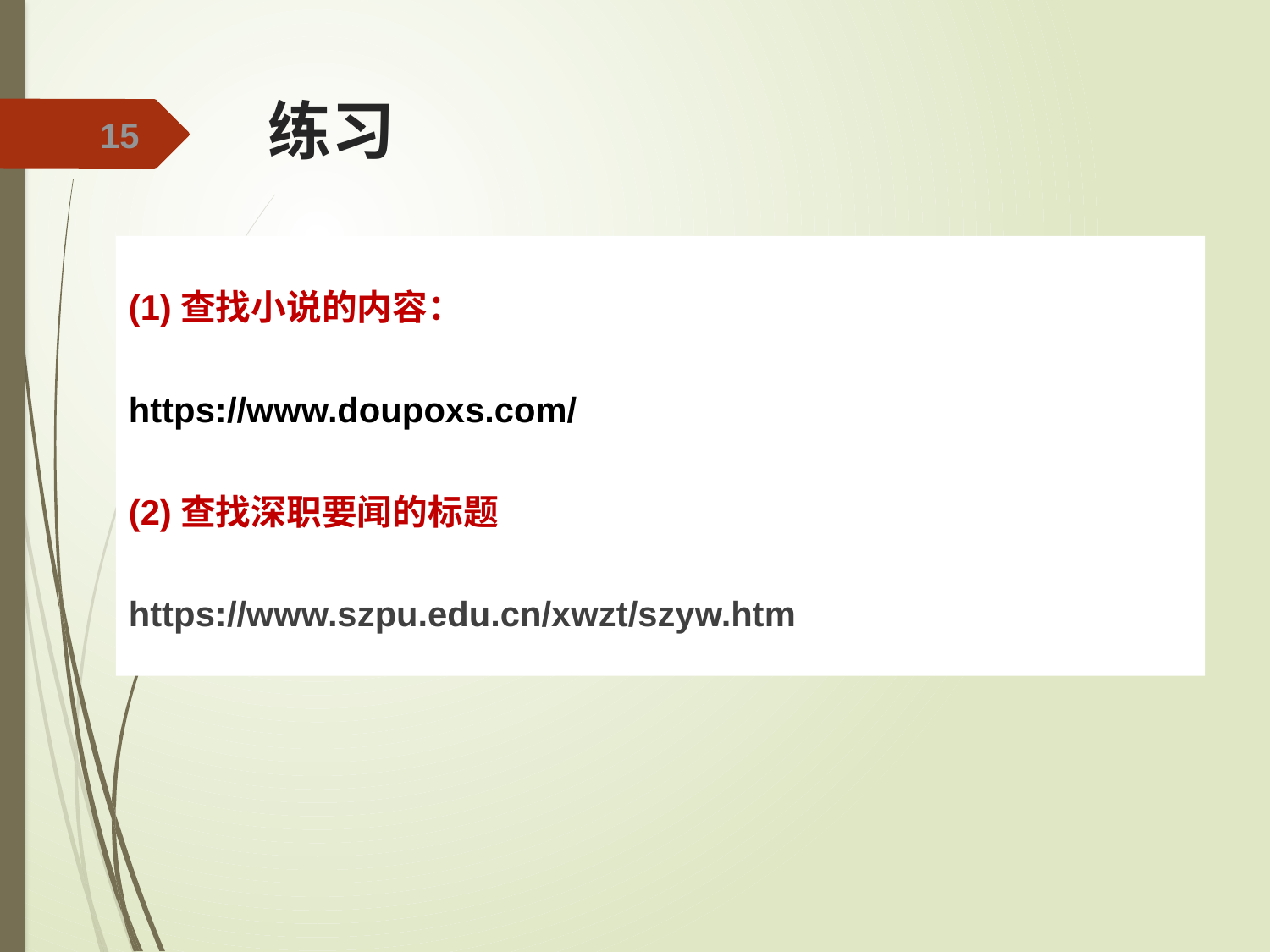

# 练习
15
(1)查找小说的内容：
https://www.doupoxs.com/
(2)查找深职要闻的标题
https://www.szpu.edu.cn/xwzt/szyw.htm